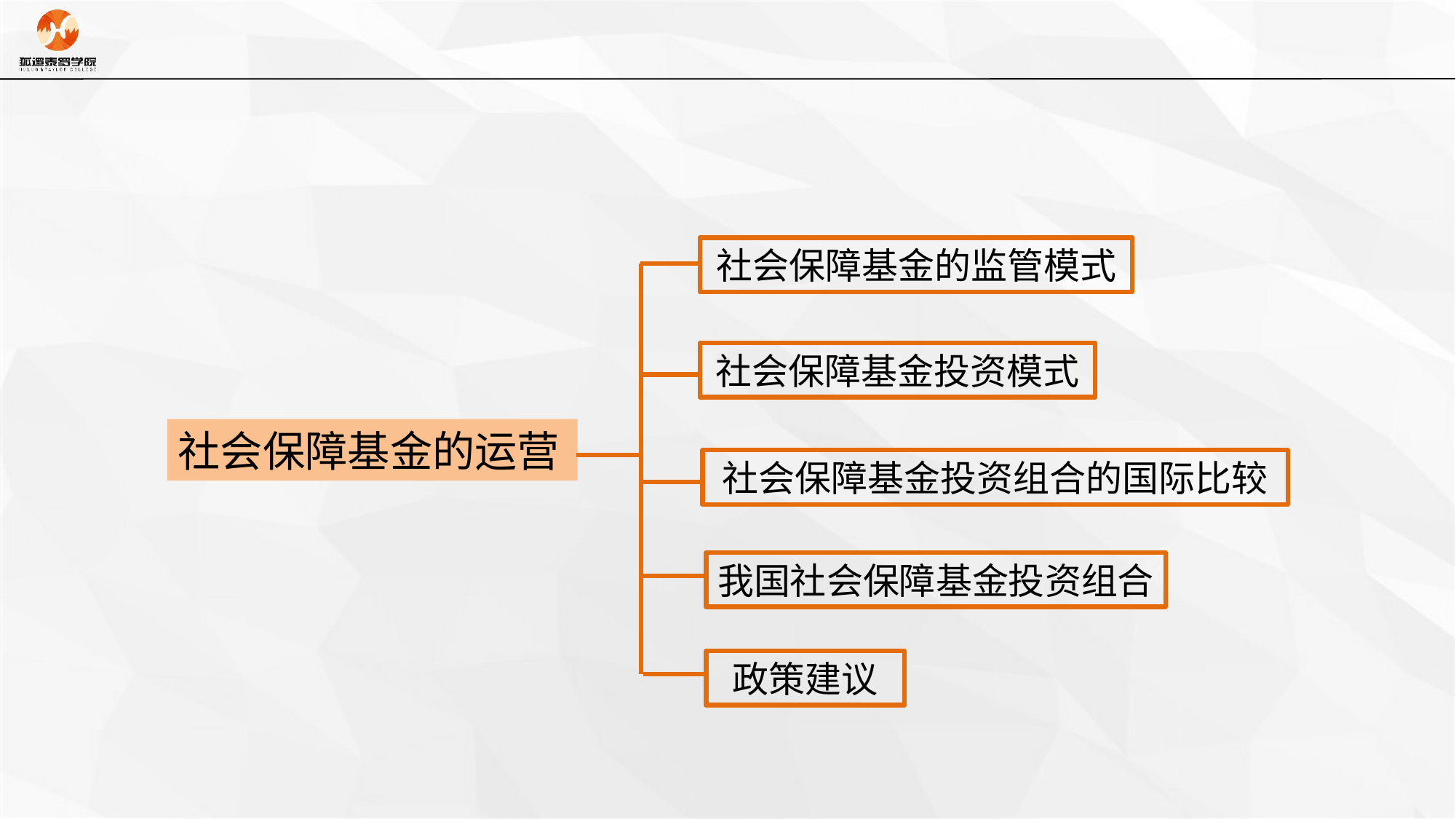

社会保障基金的监管模式
社会保障基金投资模式
社会保障基金的运营
我国社会保障基金投资组合
社会保障基金投资组合的国际比较
政策建议